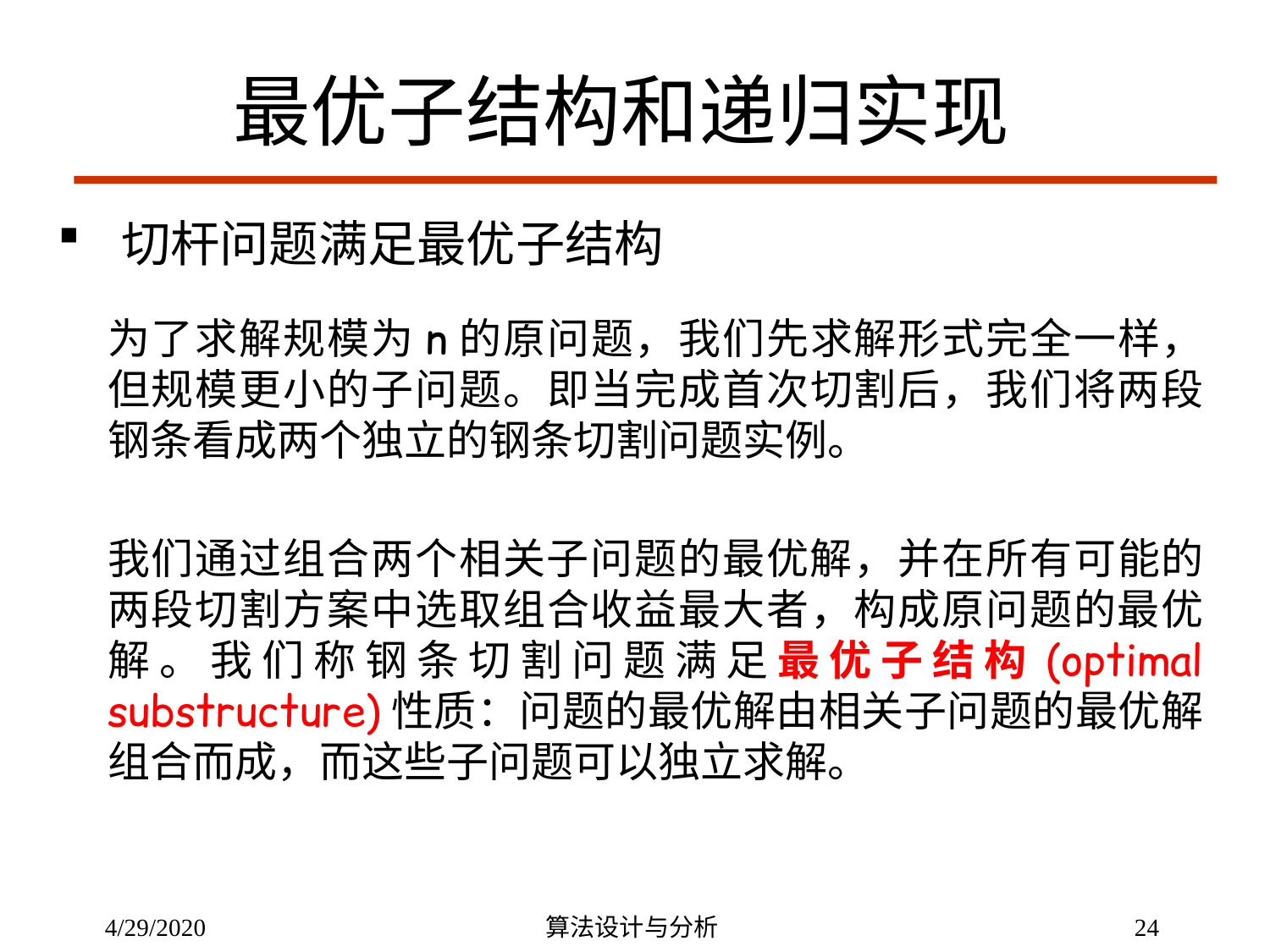

最优子结构和递归实现
切杆问题满足最优子结构

为了求解规模为n的原问题，我们先求解形式完全一样，但规模更小的子问题。即当完成首次切割后，我们将两段钢条看成两个独立的钢条切割问题实例。

我们通过组合两个相关子问题的最优解，并在所有可能的两段切割方案中选取组合收益最大者，构成原问题的最优解。我们称钢条切割问题满足最优子结构(optimal substructure)性质：问题的最优解由相关子问题的最优解组合而成，而这些子问题可以独立求解。
4/29/2020
算法设计与分析
24